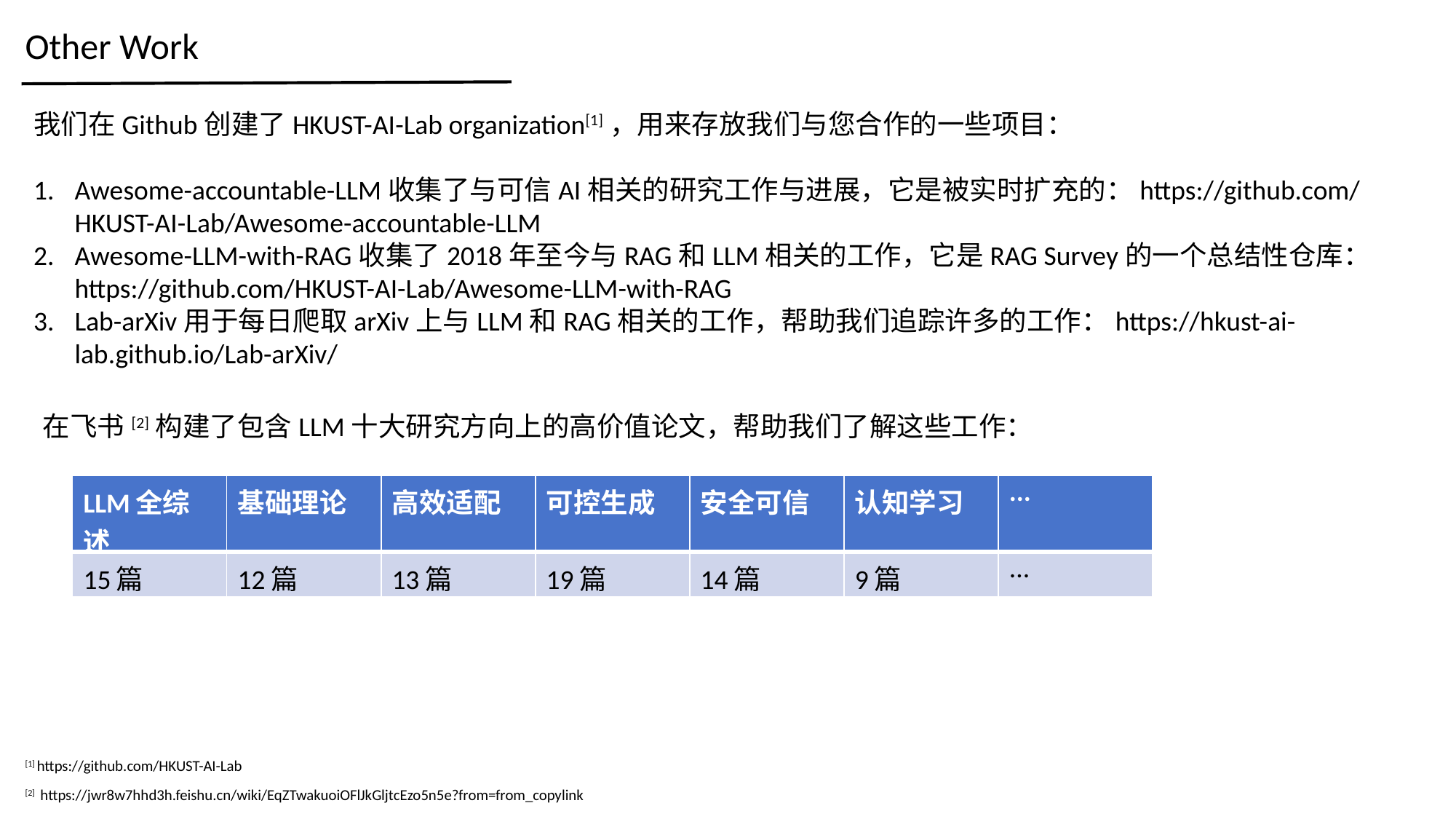

Other Work
我们在Github创建了HKUST-AI-Lab organization[1]，用来存放我们与您合作的一些项目：

Awesome-accountable-LLM收集了与可信AI相关的研究工作与进展，它是被实时扩充的：https://github.com/HKUST-AI-Lab/Awesome-accountable-LLM
Awesome-LLM-with-RAG收集了2018年至今与RAG和LLM相关的工作，它是RAG Survey的一个总结性仓库：https://github.com/HKUST-AI-Lab/Awesome-LLM-with-RAG
Lab-arXiv用于每日爬取arXiv上与LLM和RAG相关的工作，帮助我们追踪许多的工作：https://hkust-ai-lab.github.io/Lab-arXiv/
在飞书[2]构建了包含LLM十大研究方向上的高价值论文，帮助我们了解这些工作：

| LLM全综述 | 基础理论 | 高效适配 | 可控生成 | 安全可信 | 认知学习 | ... |
| --- | --- | --- | --- | --- | --- | --- |
| 15篇 | 12篇 | 13篇 | 19篇 | 14篇 | 9篇 | ... |
[1] https://github.com/HKUST-AI-Lab
[2]  https://jwr8w7hhd3h.feishu.cn/wiki/EqZTwakuoiOFlJkGljtcEzo5n5e?from=from_copylink